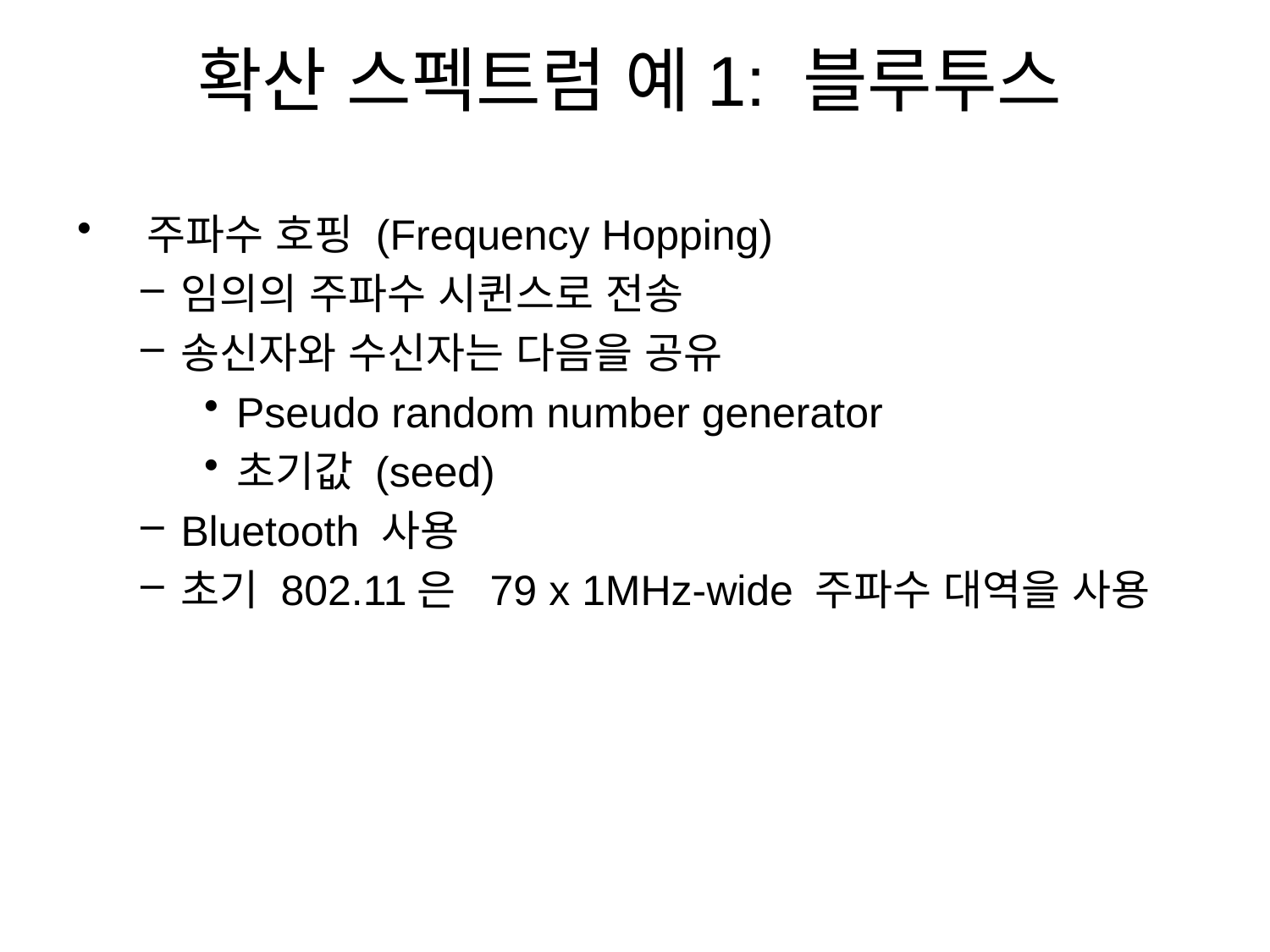

# 확산 스펙트럼 예1: 블루투스
 주파수 호핑 (Frequency Hopping)
임의의 주파수 시퀸스로 전송
송신자와 수신자는 다음을 공유
Pseudo random number generator
초기값 (seed)
Bluetooth 사용
초기 802.11은  79 x 1MHz-wide 주파수 대역을 사용